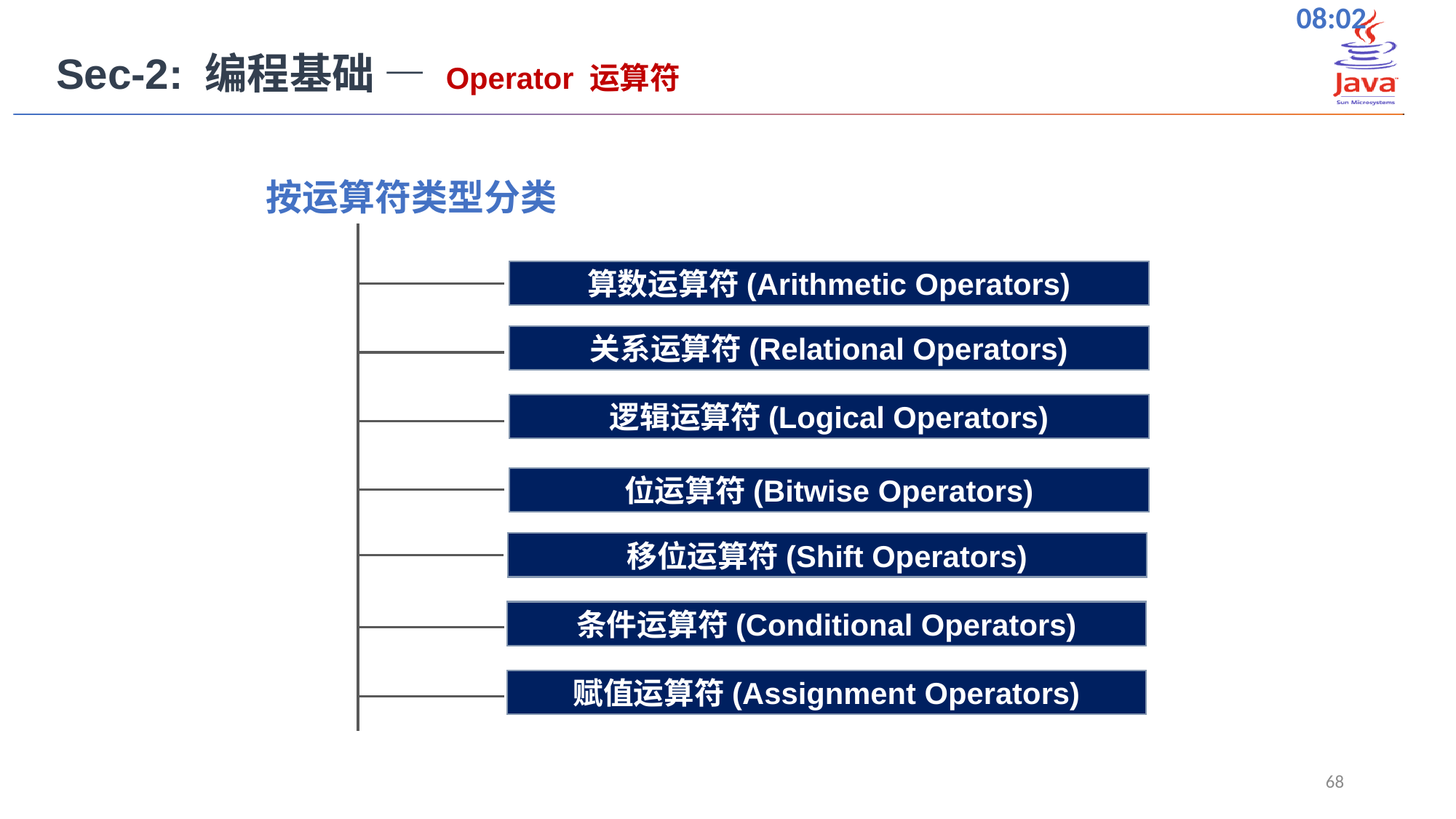

Sec-2: 编程基础 — Operator 运算符
按运算符类型分类
算数运算符(Arithmetic Operators)
关系运算符(Relational Operators)
逻辑运算符(Logical Operators)
位运算符(Bitwise Operators)
移位运算符(Shift Operators)
条件运算符(Conditional Operators)
赋值运算符(Assignment Operators)
68